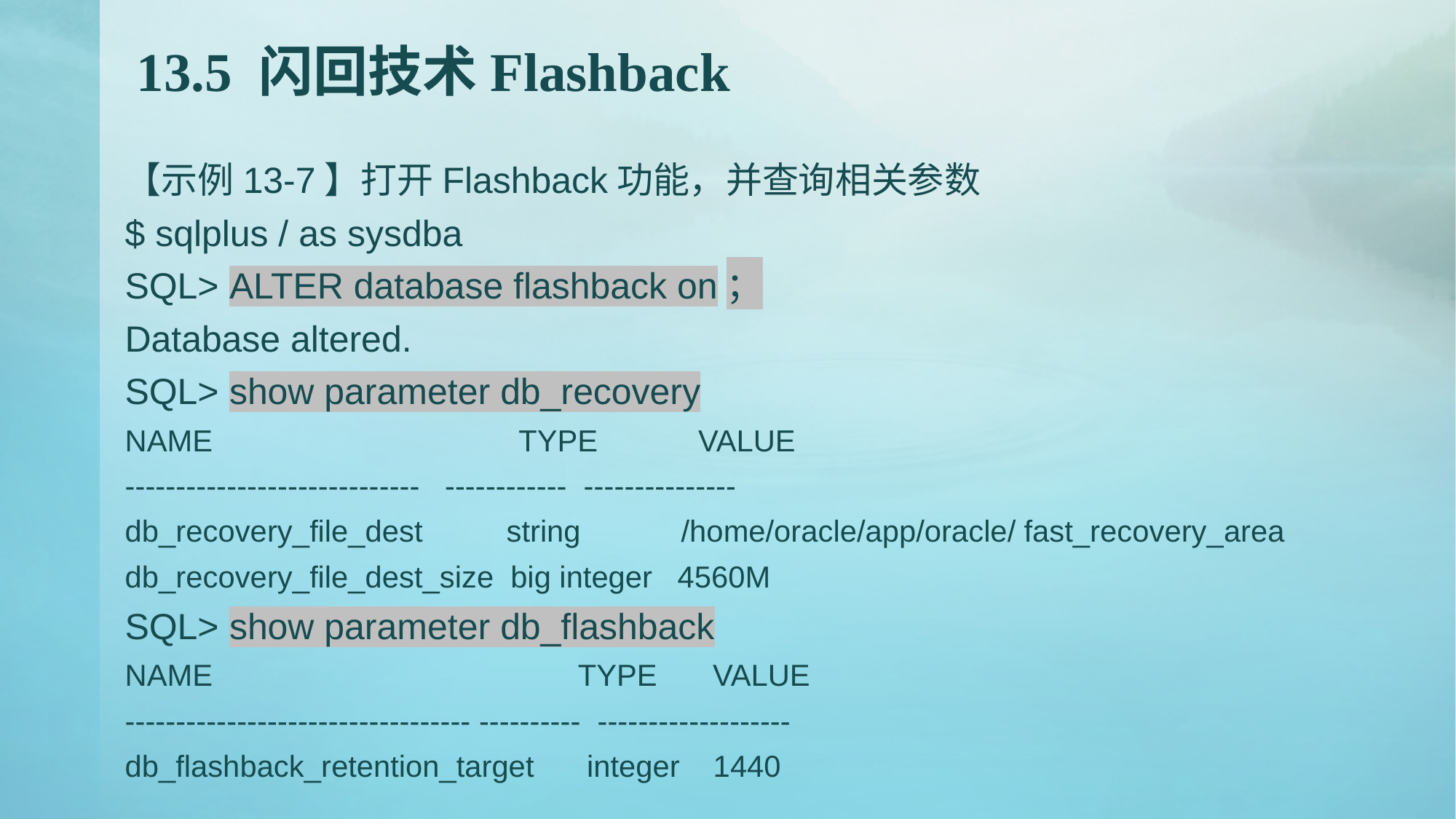

# 13.5 闪回技术Flashback
【示例13-7】打开Flashback功能，并查询相关参数
$ sqlplus / as sysdba
SQL> ALTER database flashback on；
Database altered.
SQL> show parameter db_recovery
NAME		                     TYPE            VALUE
-----------------------------   ------------  ---------------
db_recovery_file_dest          string            /home/oracle/app/oracle/ fast_recovery_area
db_recovery_file_dest_size  big integer   4560M
SQL> show parameter db_flashback
NAME				  TYPE	     VALUE
---------------------------------- ----------  -------------------
db_flashback_retention_target	   integer    1440